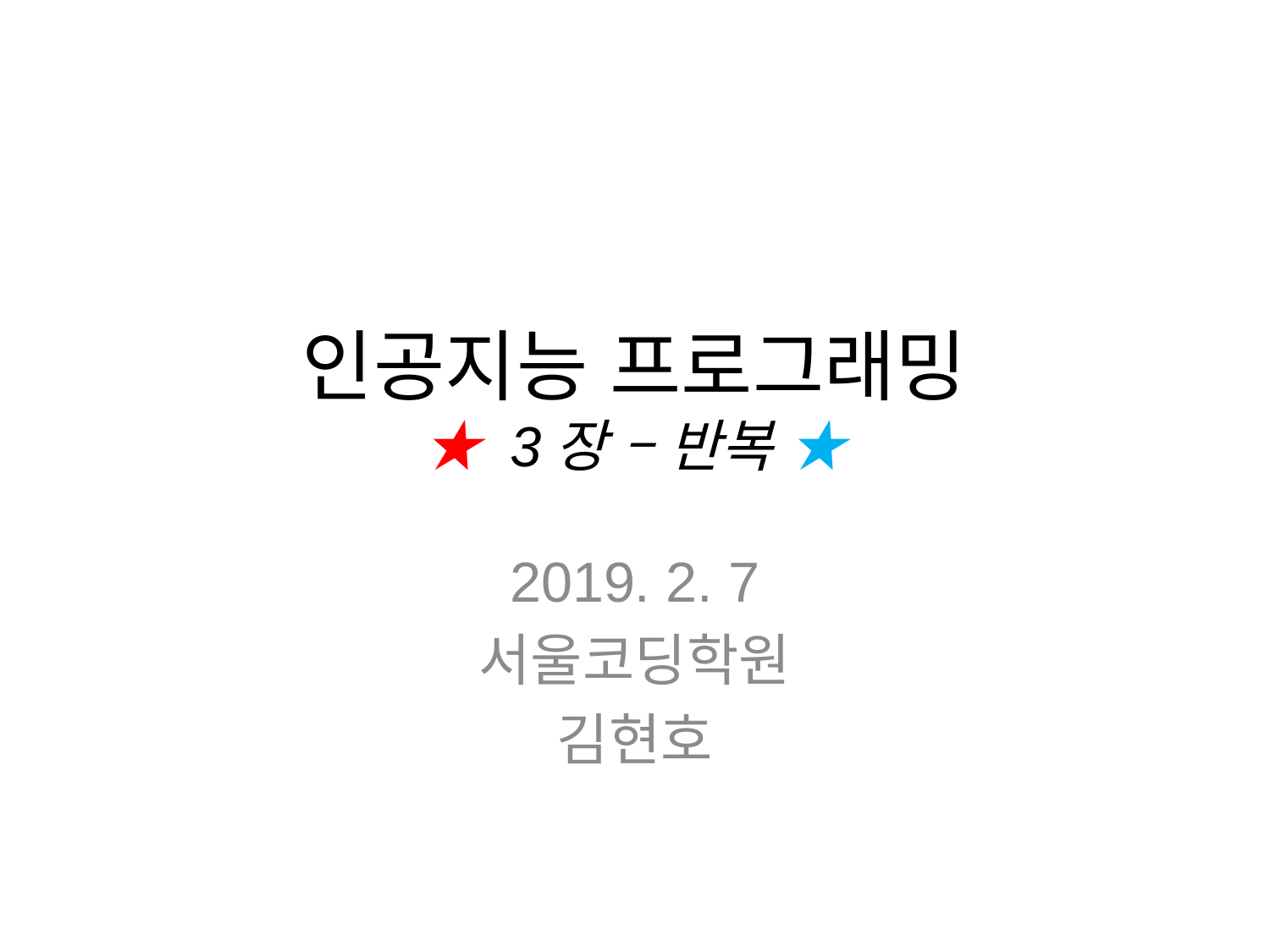

# 인공지능 프로그래밍 ★ 3장 – 반복 ★
2019. 2. 7
서울코딩학원
김현호